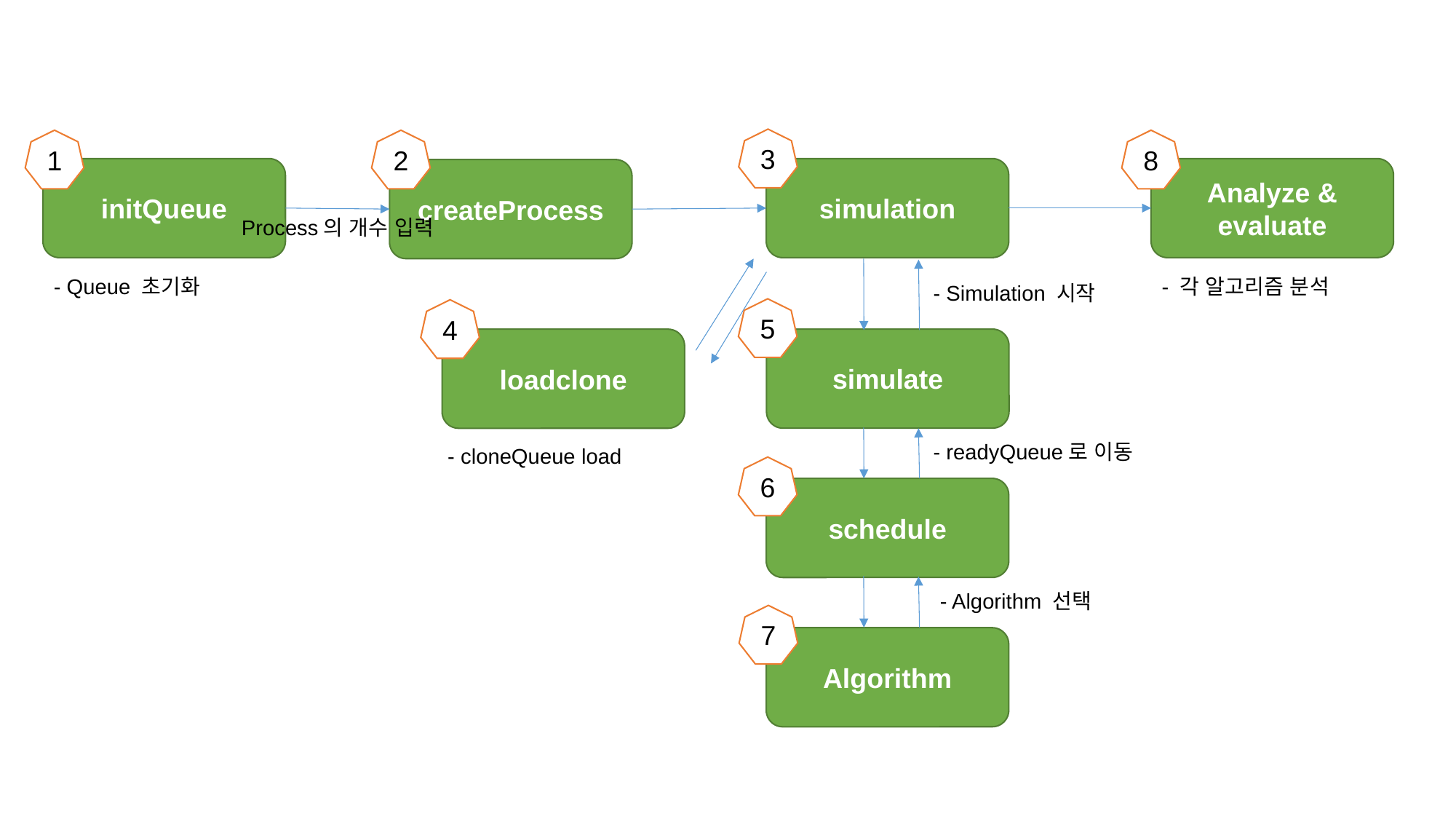

3
8
1
2
Analyze & evaluate
initQueue
simulation
createProcess
Process의 개수 입력
- Queue 초기화
- 각 알고리즘 분석
- Simulation 시작
simulate
loadclone
- readyQueue로 이동
- cloneQueue load
schedule
- Algorithm 선택
Algorithm
5
4
6
7